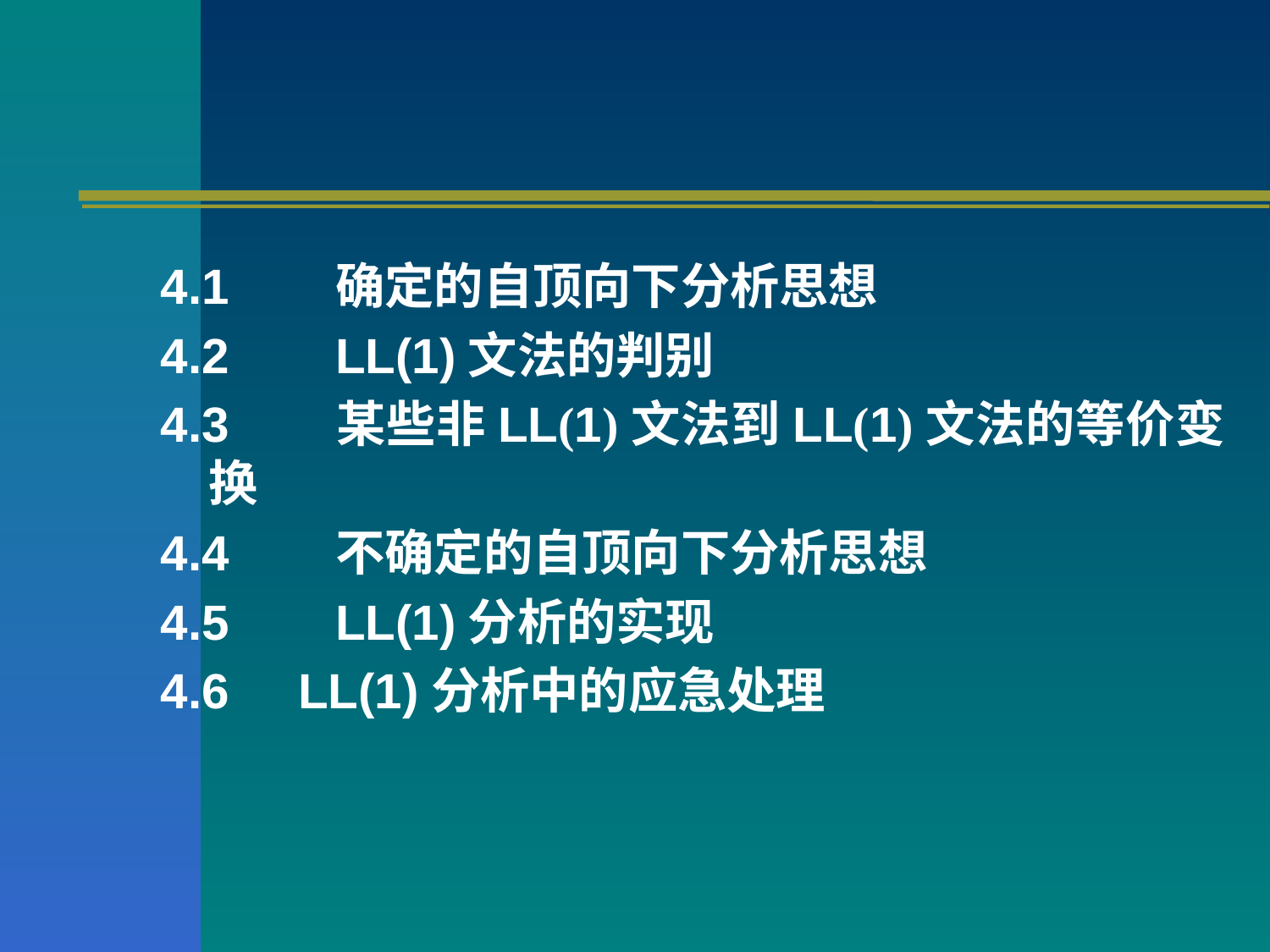

#
4.1	确定的自顶向下分析思想
4.2	LL(1)文法的判别
4.3	某些非LL(1)文法到LL(1)文法的等价变换
4.4	不确定的自顶向下分析思想
4.5	LL(1)分析的实现
4.6     LL(1)分析中的应急处理